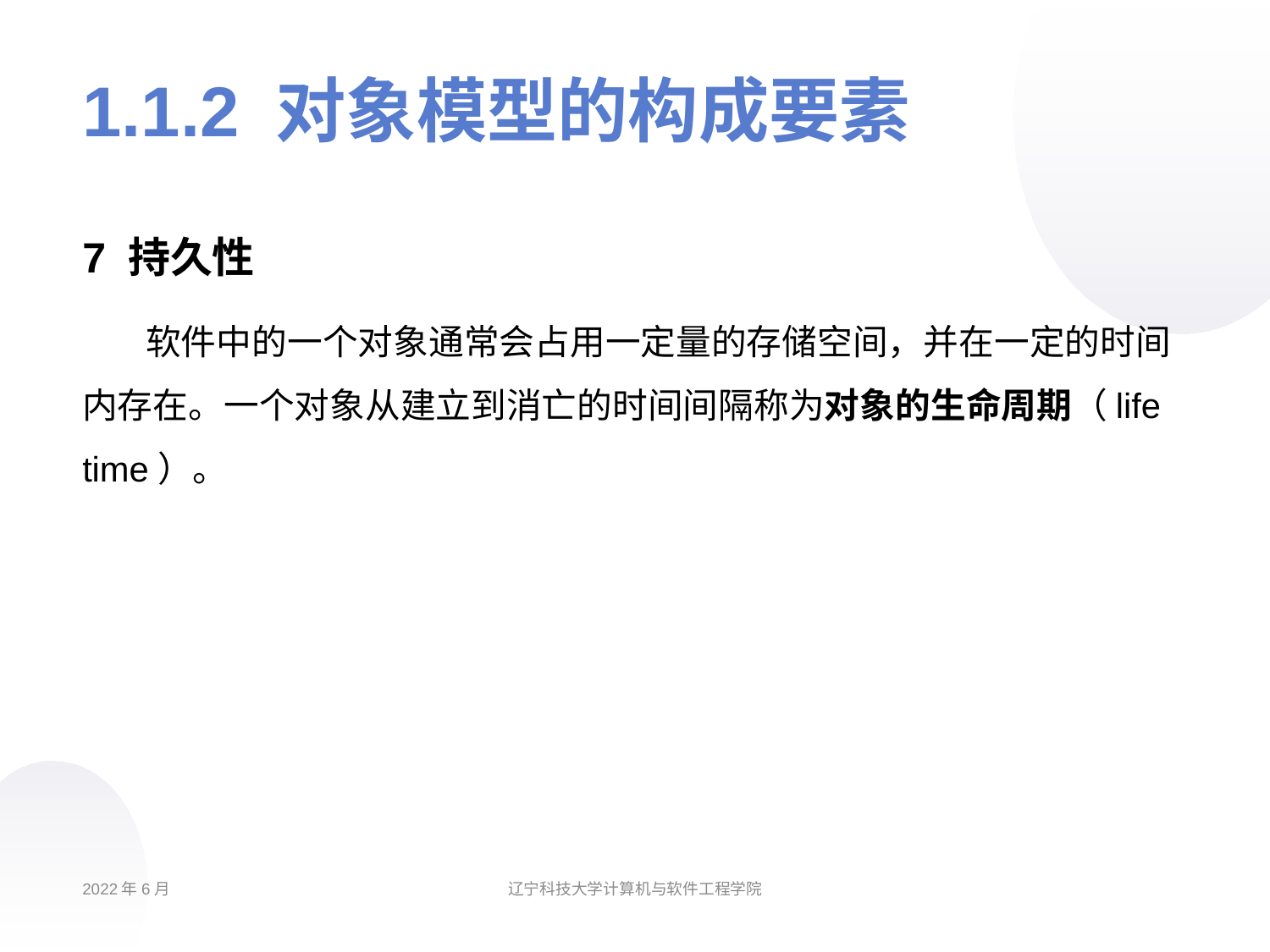

# 1.1.2 对象模型的构成要素
7 持久性
软件中的一个对象通常会占用一定量的存储空间，并在一定的时间内存在。一个对象从建立到消亡的时间间隔称为对象的生命周期（life time）。

2022年6月
辽宁科技大学计算机与软件工程学院
64